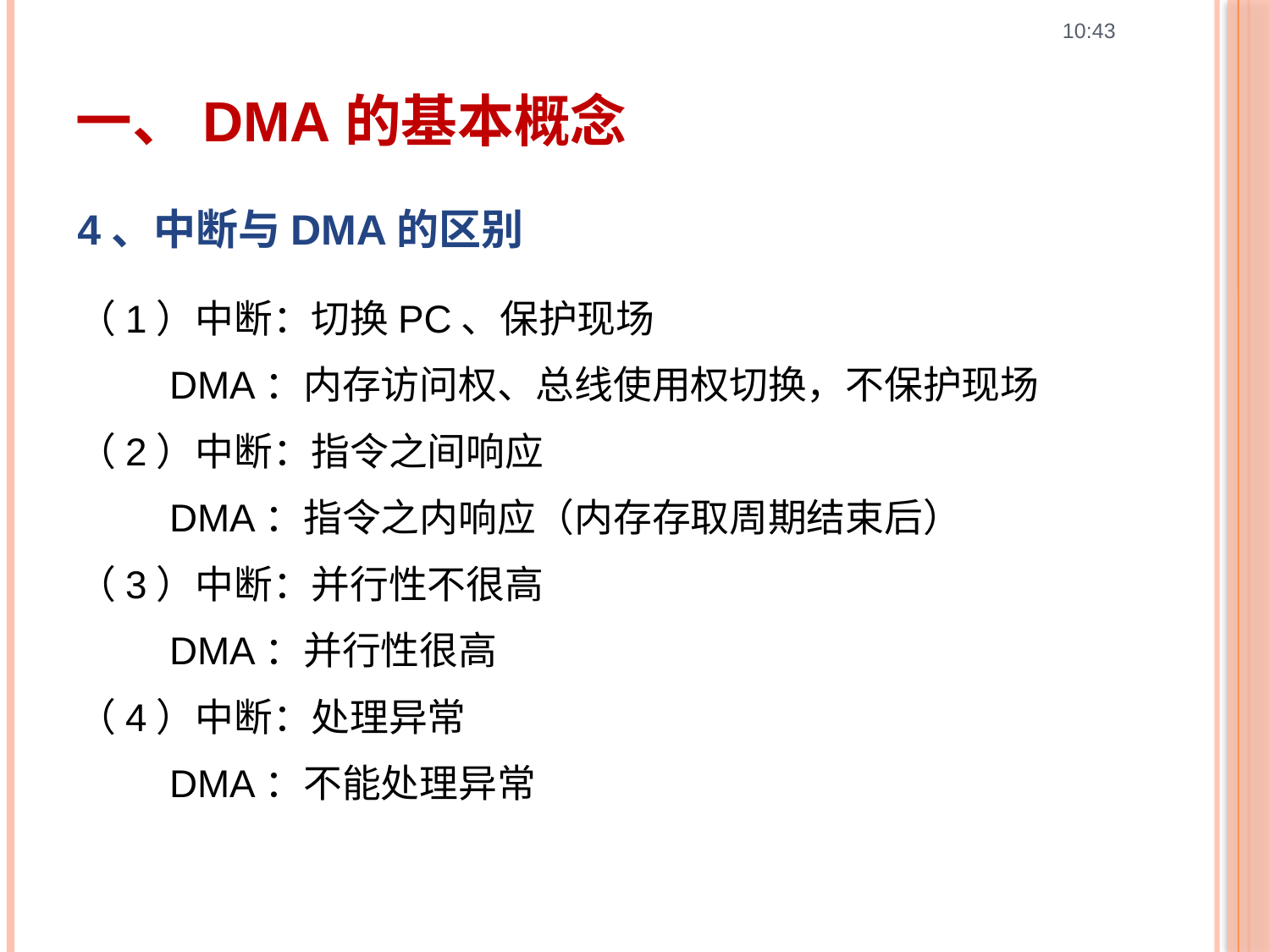

10:43
一、DMA的基本概念
4、中断与DMA的区别
（1）中断：切换PC、保护现场
	     DMA：内存访问权、总线使用权切换，不保护现场
（2）中断：指令之间响应
	     DMA：指令之内响应（内存存取周期结束后）
（3）中断：并行性不很高
	     DMA：并行性很高
（4）中断：处理异常
	     DMA：不能处理异常